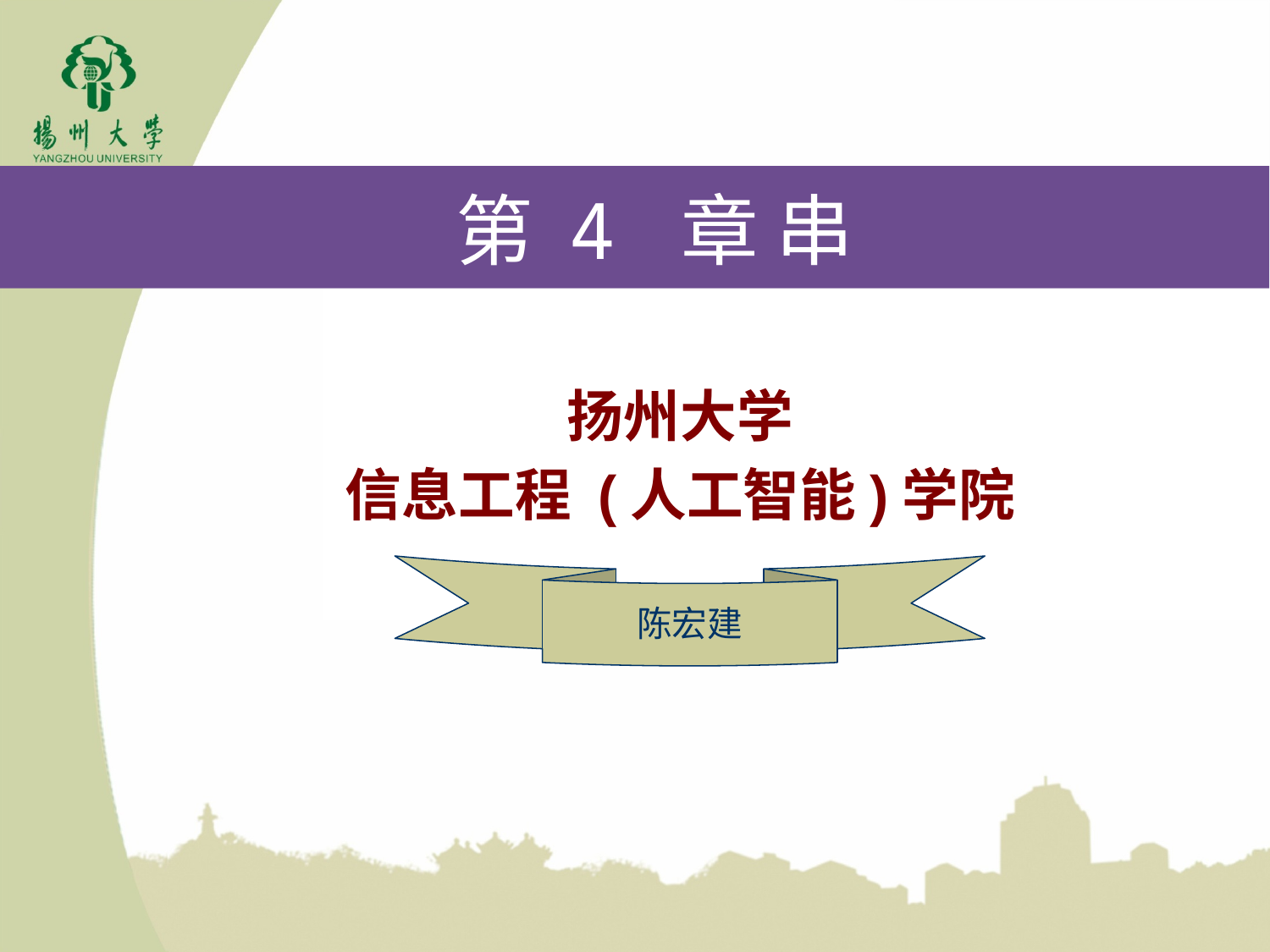

# 第 4 章 串

扬州大学
信息工程 (人工智能)学院

陈宏建